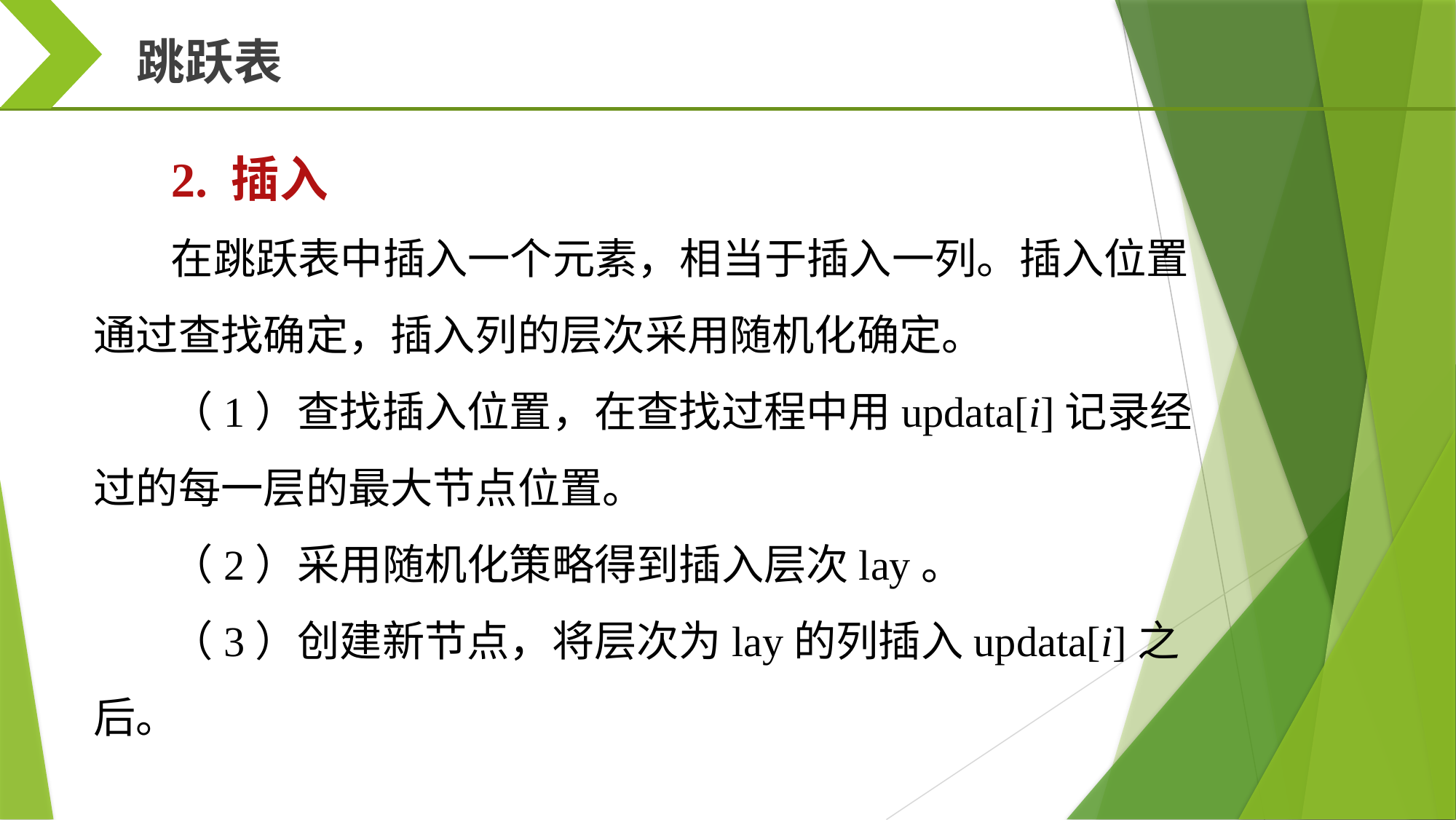

跳跃表
2. 插入
在跳跃表中插入一个元素，相当于插入一列。插入位置通过查找确定，插入列的层次采用随机化确定。
（1）查找插入位置，在查找过程中用updata[i]记录经过的每一层的最大节点位置。
（2）采用随机化策略得到插入层次lay。
（3）创建新节点，将层次为lay的列插入updata[i]之后。